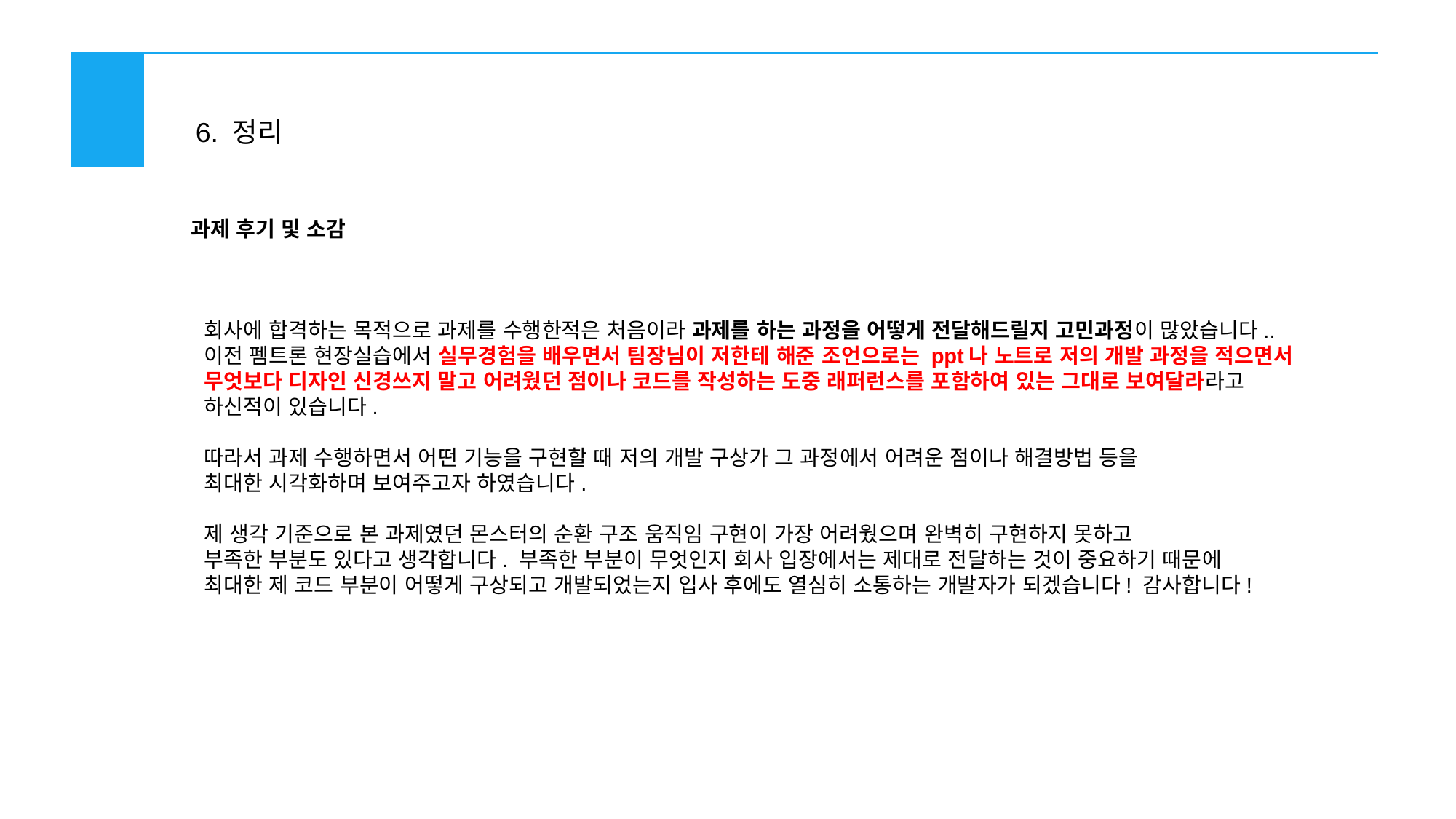

6. 정리
과제 후기 및 소감
회사에 합격하는 목적으로 과제를 수행한적은 처음이라 과제를 하는 과정을 어떻게 전달해드릴지 고민과정이 많았습니다..
이전 펨트론 현장실습에서 실무경험을 배우면서 팀장님이 저한테 해준 조언으로는 ppt나 노트로 저의 개발 과정을 적으면서
무엇보다 디자인 신경쓰지 말고 어려웠던 점이나 코드를 작성하는 도중 래퍼런스를 포함하여 있는 그대로 보여달라라고
하신적이 있습니다.

따라서 과제 수행하면서 어떤 기능을 구현할 때 저의 개발 구상가 그 과정에서 어려운 점이나 해결방법 등을
최대한 시각화하며 보여주고자 하였습니다.

제 생각 기준으로 본 과제였던 몬스터의 순환 구조 움직임 구현이 가장 어려웠으며 완벽히 구현하지 못하고
부족한 부분도 있다고 생각합니다. 부족한 부분이 무엇인지 회사 입장에서는 제대로 전달하는 것이 중요하기 때문에
최대한 제 코드 부분이 어떻게 구상되고 개발되었는지 입사 후에도 열심히 소통하는 개발자가 되겠습니다! 감사합니다!